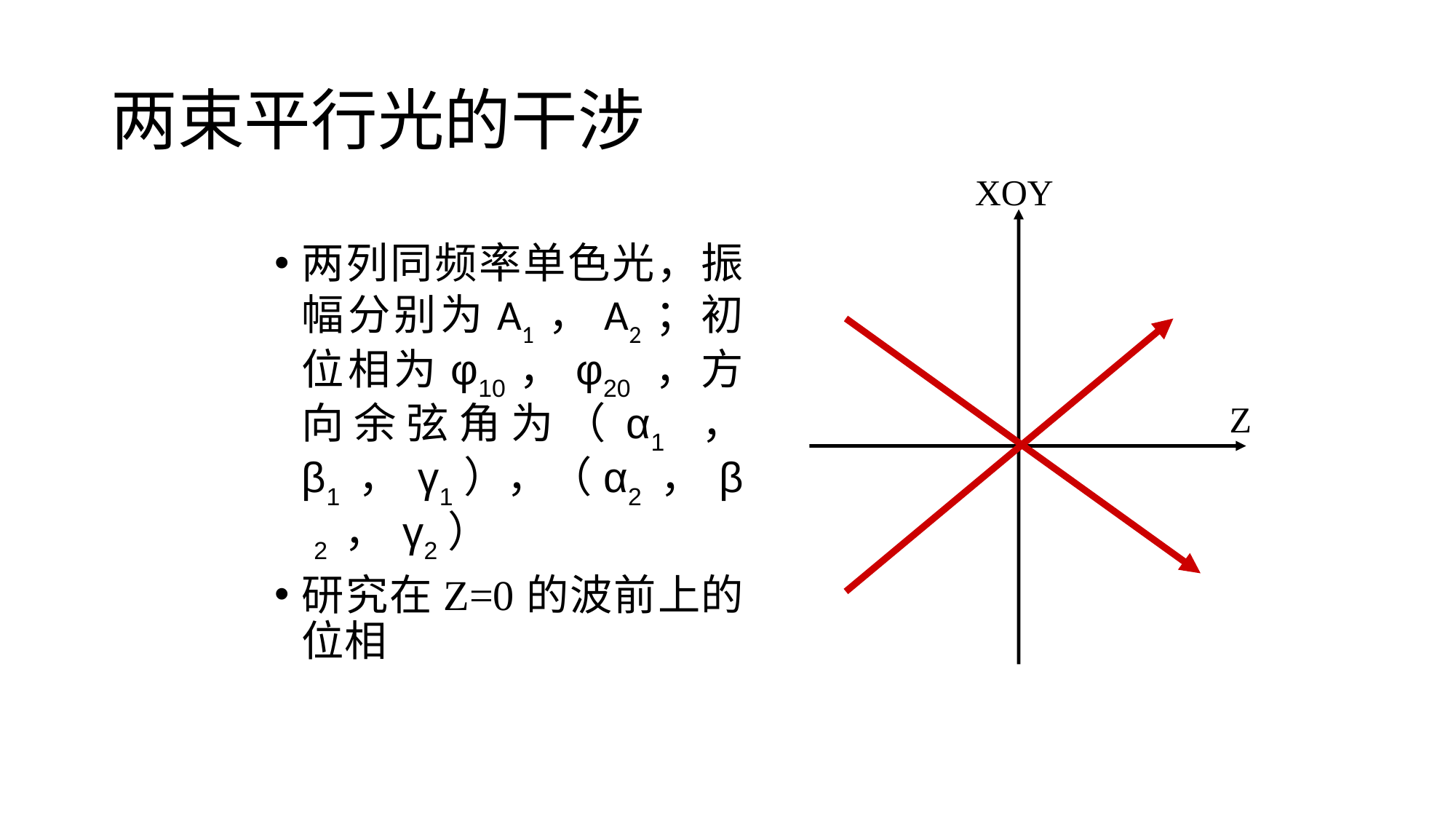

# 两束平行光的干涉
XOY

两列同频率单色光，振幅分别为A1，A2；初位相为φ10，φ20 ，方向余弦角为（α1 ， β1 ， γ1），（α2 ， β  2 ， γ2）
研究在Z=0的波前上的位相

Z